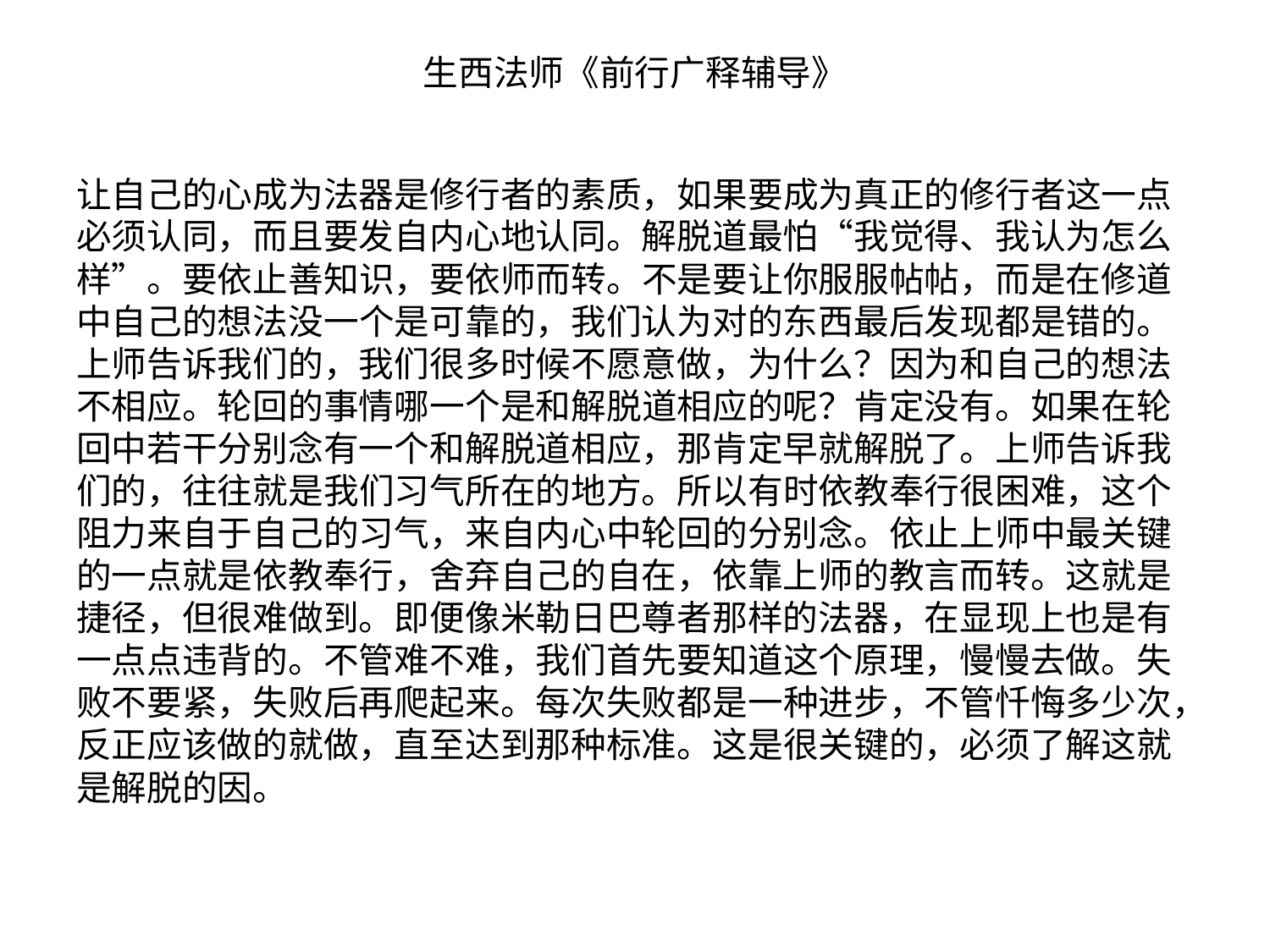

# 生西法师《前行广释辅导》

让自己的心成为法器是修行者的素质，如果要成为真正的修行者这一点必须认同，而且要发自内心地认同。解脱道最怕“我觉得、我认为怎么样”。要依止善知识，要依师而转。不是要让你服服帖帖，而是在修道中自己的想法没一个是可靠的，我们认为对的东西最后发现都是错的。上师告诉我们的，我们很多时候不愿意做，为什么？因为和自己的想法不相应。轮回的事情哪一个是和解脱道相应的呢？肯定没有。如果在轮回中若干分别念有一个和解脱道相应，那肯定早就解脱了。上师告诉我们的，往往就是我们习气所在的地方。所以有时依教奉行很困难，这个阻力来自于自己的习气，来自内心中轮回的分别念。依止上师中最关键的一点就是依教奉行，舍弃自己的自在，依靠上师的教言而转。这就是捷径，但很难做到。即便像米勒日巴尊者那样的法器，在显现上也是有一点点违背的。不管难不难，我们首先要知道这个原理，慢慢去做。失败不要紧，失败后再爬起来。每次失败都是一种进步，不管忏悔多少次，反正应该做的就做，直至达到那种标准。这是很关键的，必须了解这就是解脱的因。